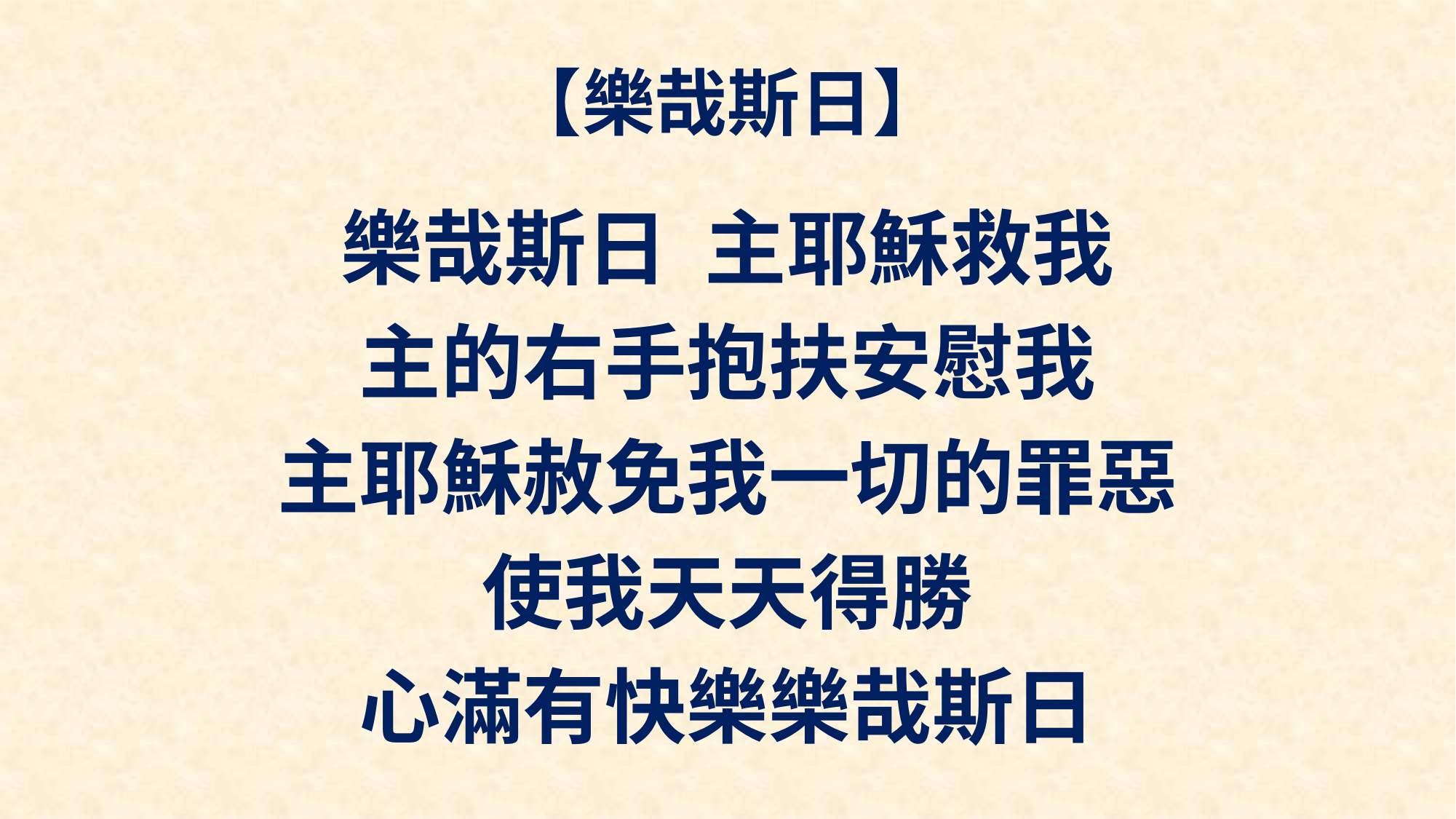

# 【樂哉斯日】
樂哉斯日  主耶穌救我
主的右手抱扶安慰我
主耶穌赦免我一切的罪惡
使我天天得勝
心滿有快樂樂哉斯日